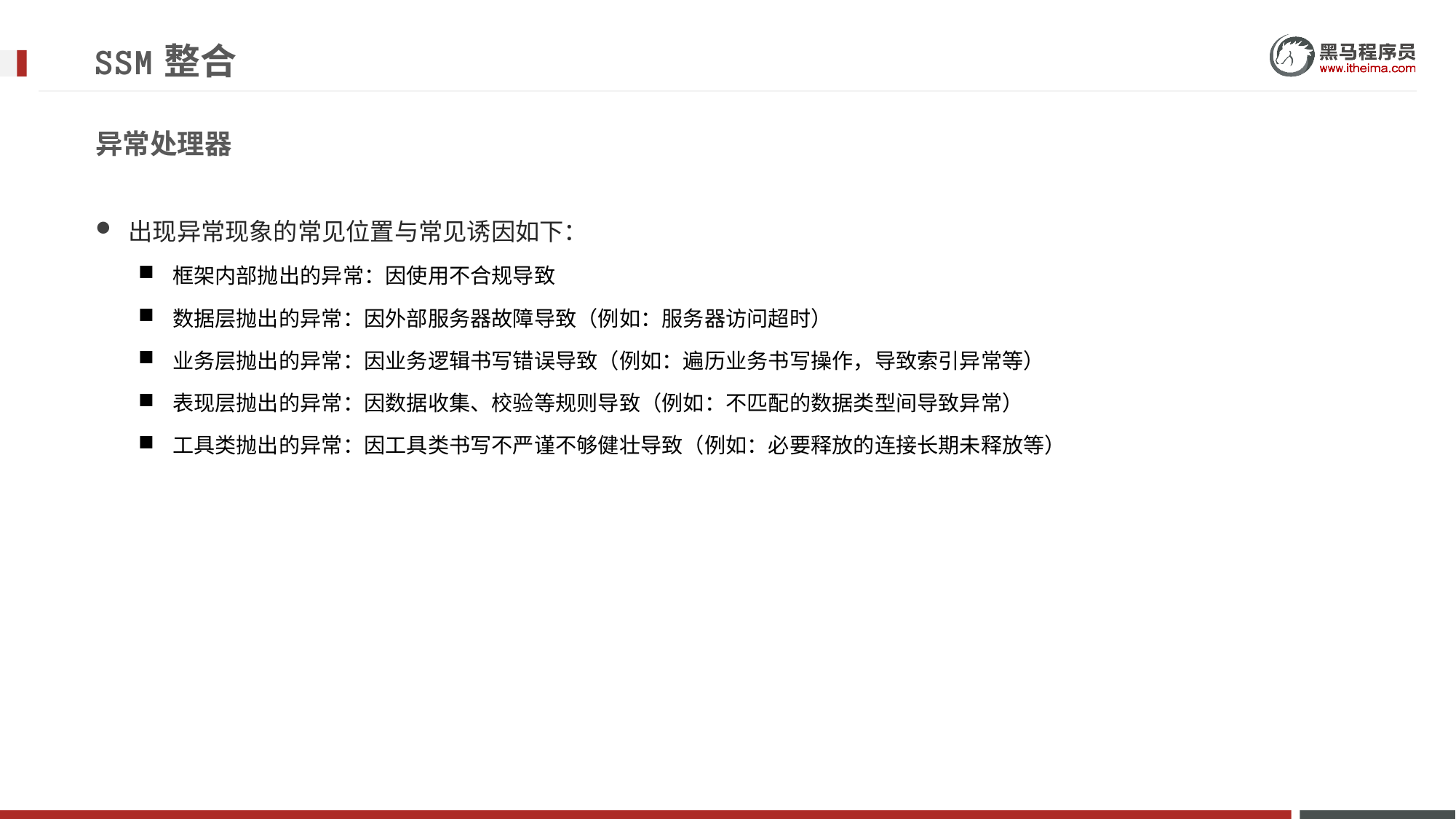

# SSM整合
异常处理器
出现异常现象的常见位置与常见诱因如下：
框架内部抛出的异常：因使用不合规导致
数据层抛出的异常：因外部服务器故障导致（例如：服务器访问超时）
业务层抛出的异常：因业务逻辑书写错误导致（例如：遍历业务书写操作，导致索引异常等）
表现层抛出的异常：因数据收集、校验等规则导致（例如：不匹配的数据类型间导致异常）
工具类抛出的异常：因工具类书写不严谨不够健壮导致（例如：必要释放的连接长期未释放等）